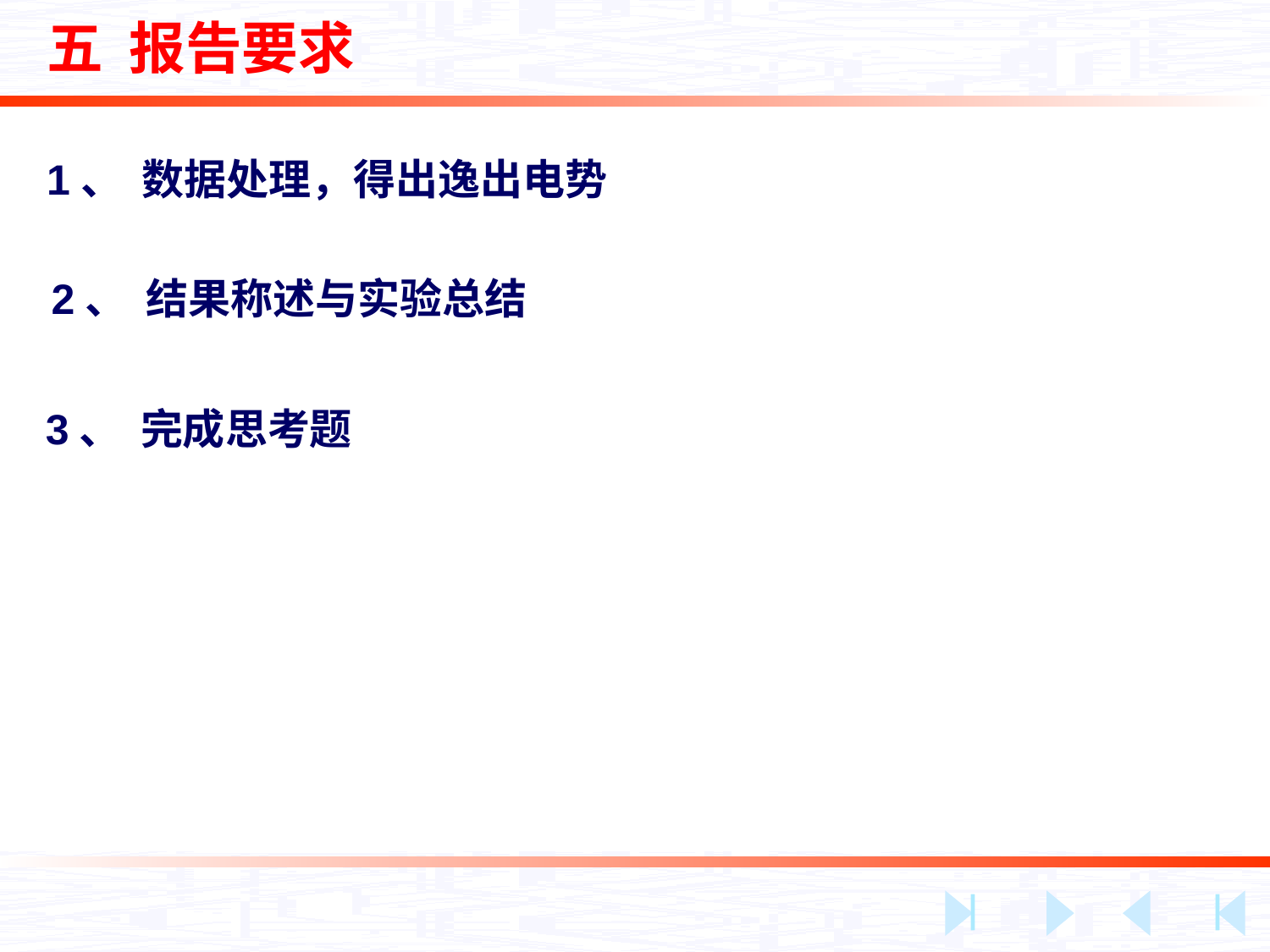

五  报告要求
1、  数据处理，得出逸出电势
2、  结果称述与实验总结
3、  完成思考题